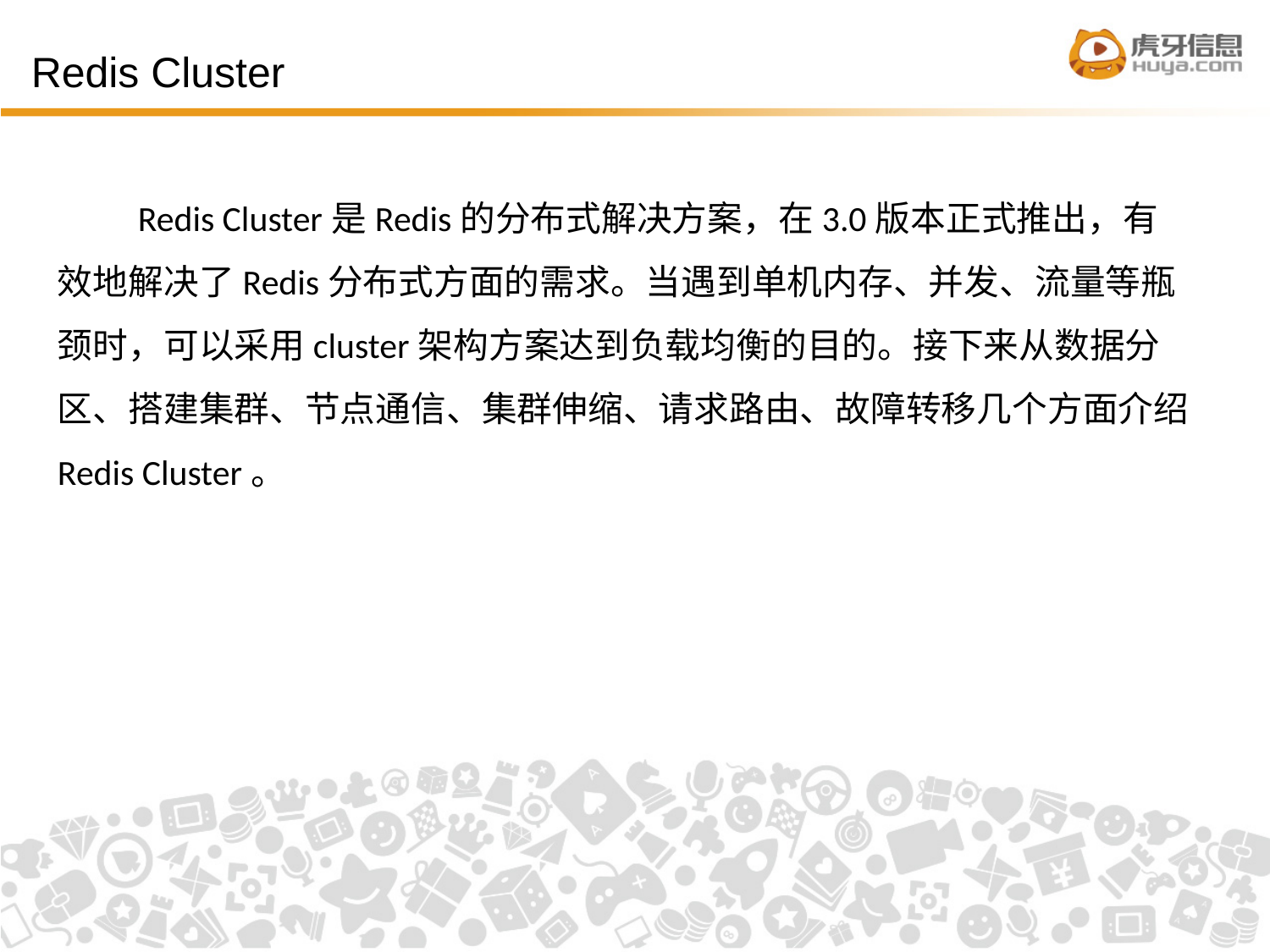

Redis Cluster

          Redis Cluster是Redis的分布式解决方案，在3.0版本正式推出，有效地解决了Redis分布式方面的需求。当遇到单机内存、并发、流量等瓶颈时，可以采用cluster架构方案达到负载均衡的目的。接下来从数据分区、搭建集群、节点通信、集群伸缩、请求路由、故障转移几个方面介绍Redis Cluster。